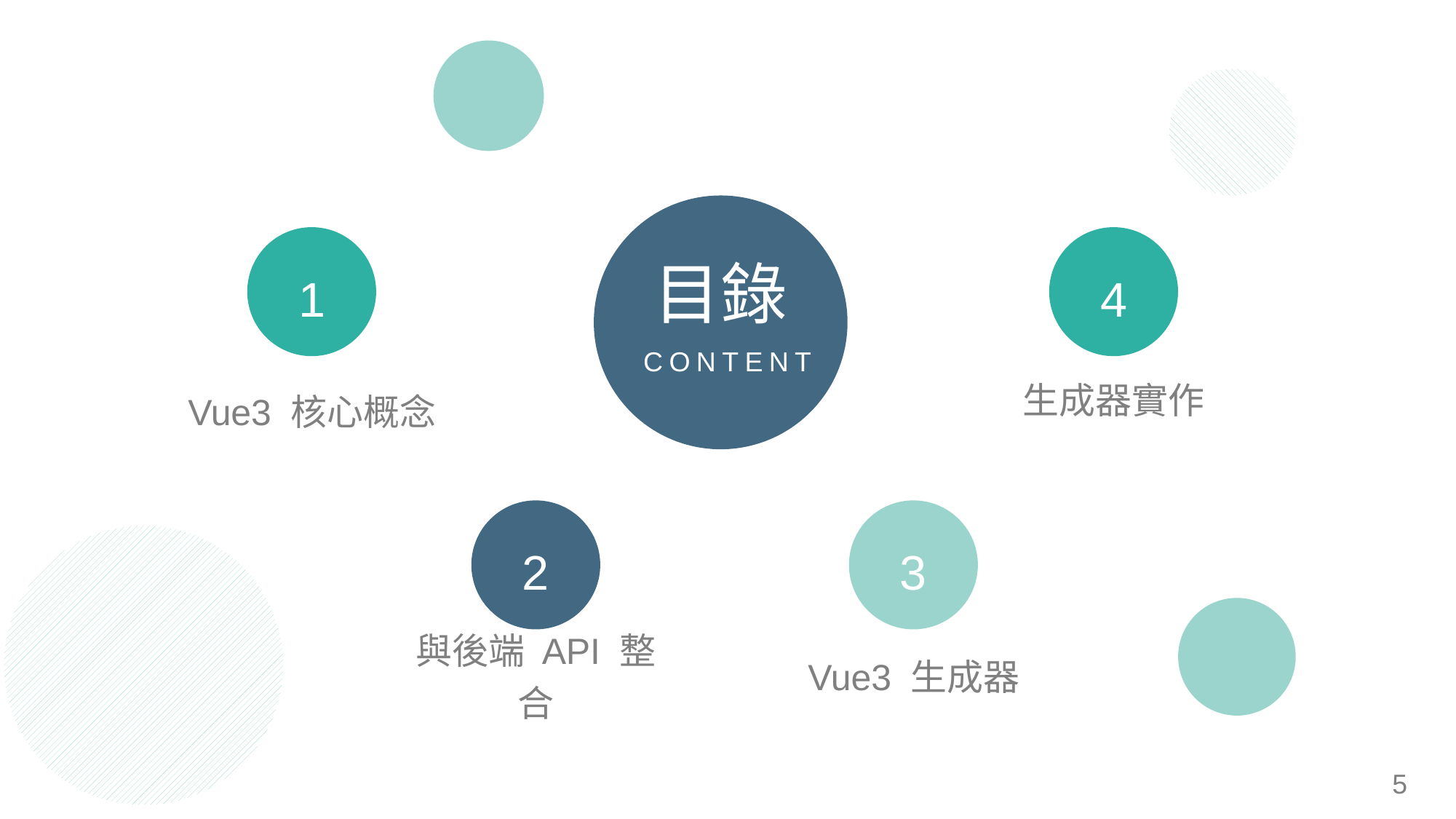

目錄
CONTENT
1
4
生成器實作
Vue3 核心概念
2
3

與後端 API 整合
Vue3 生成器
5